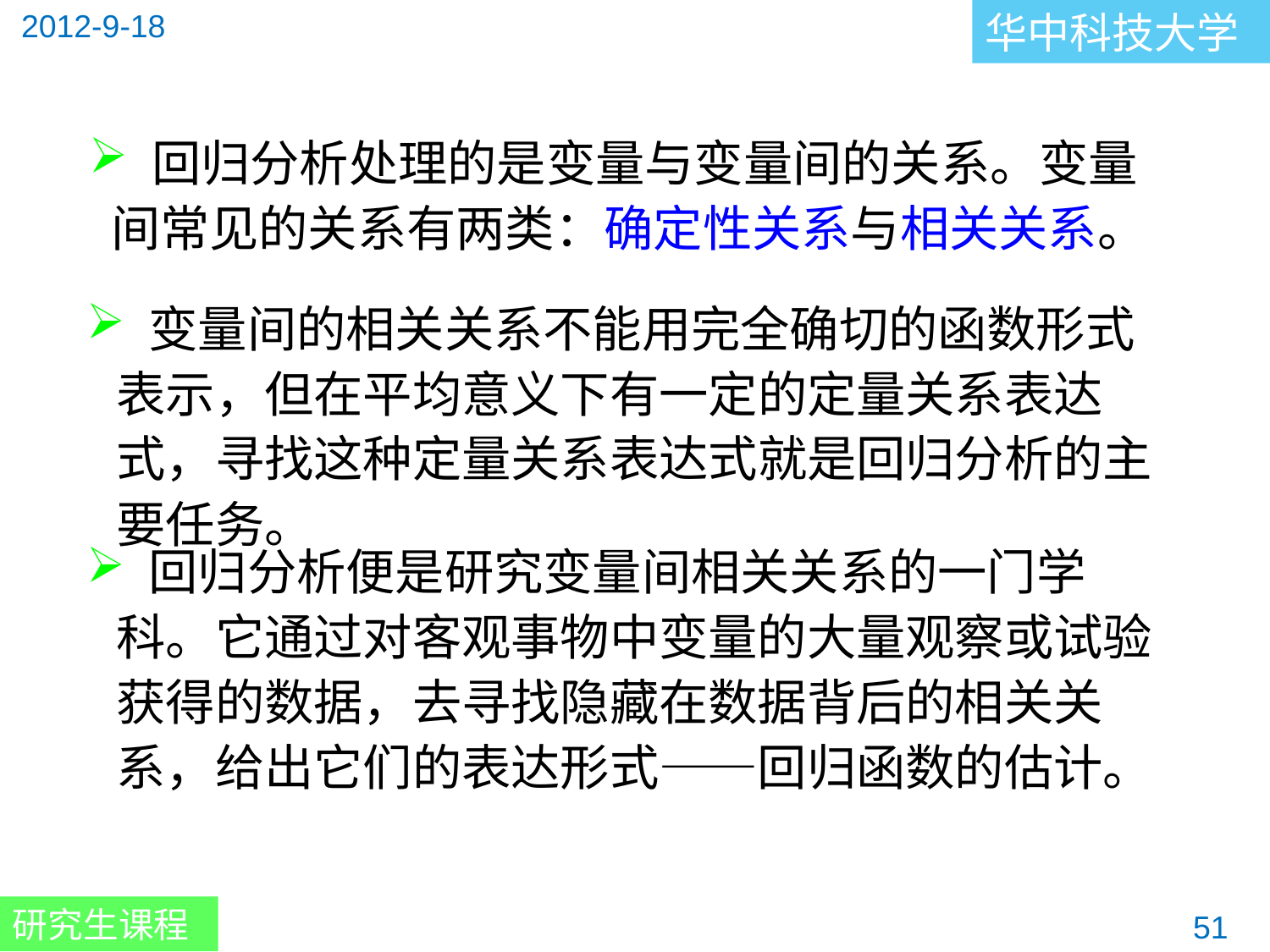

回归分析处理的是变量与变量间的关系。变量间常见的关系有两类：确定性关系与相关关系。
 变量间的相关关系不能用完全确切的函数形式表示，但在平均意义下有一定的定量关系表达式，寻找这种定量关系表达式就是回归分析的主要任务。
 回归分析便是研究变量间相关关系的一门学科。它通过对客观事物中变量的大量观察或试验获得的数据，去寻找隐藏在数据背后的相关关系，给出它们的表达形式——回归函数的估计。